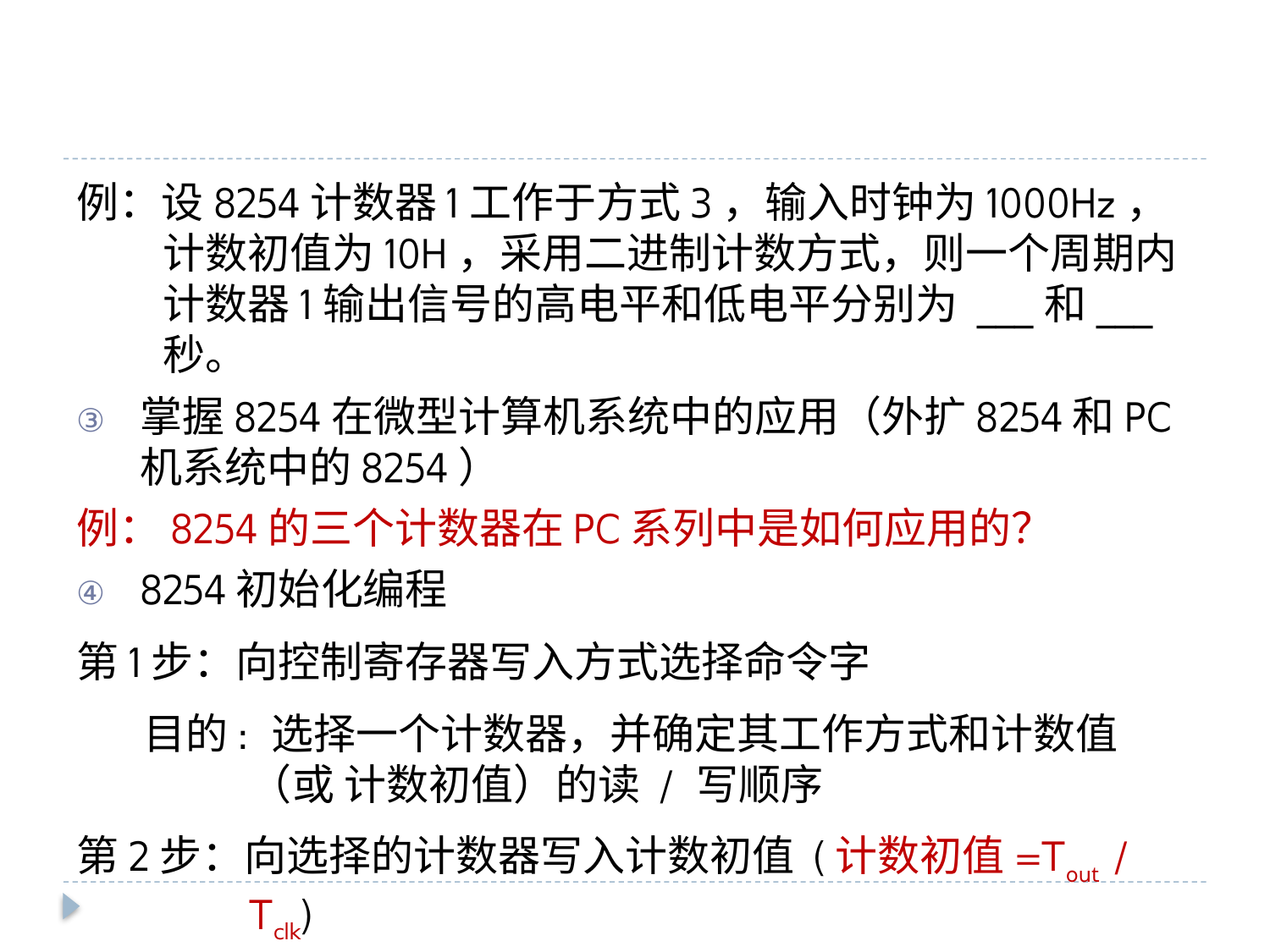

#
例：设8254计数器1工作于方式3，输入时钟为1000Hz，计数初值为10H，采用二进制计数方式，则一个周期内计数器1输出信号的高电平和低电平分别为 ___和___ 秒。
掌握8254在微型计算机系统中的应用（外扩8254和PC机系统中的8254）
例：8254的三个计数器在PC系列中是如何应用的？
8254初始化编程
第1步：向控制寄存器写入方式选择命令字
      目的: 选择一个计数器，并确定其工作方式和计数值（或 计数初值）的读 / 写顺序
第2步：向选择的计数器写入计数初值 (计数初值=Tout  / Tclk)